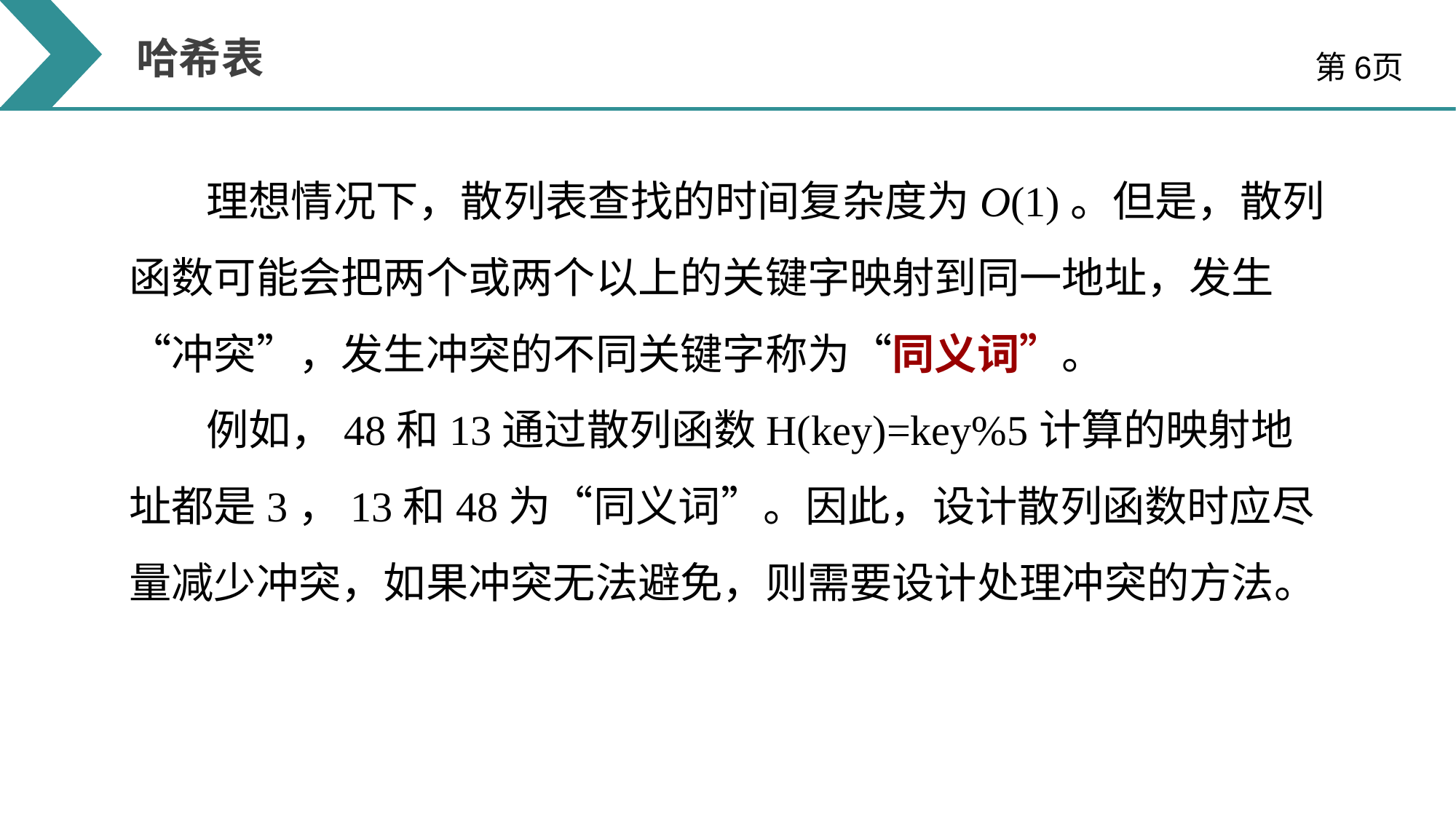

哈希表
第6页
理想情况下，散列表查找的时间复杂度为O(1)。但是，散列函数可能会把两个或两个以上的关键字映射到同一地址，发生“冲突”，发生冲突的不同关键字称为“同义词”。
例如，48和13通过散列函数H(key)=key%5计算的映射地址都是3，13和48为“同义词”。因此，设计散列函数时应尽量减少冲突，如果冲突无法避免，则需要设计处理冲突的方法。